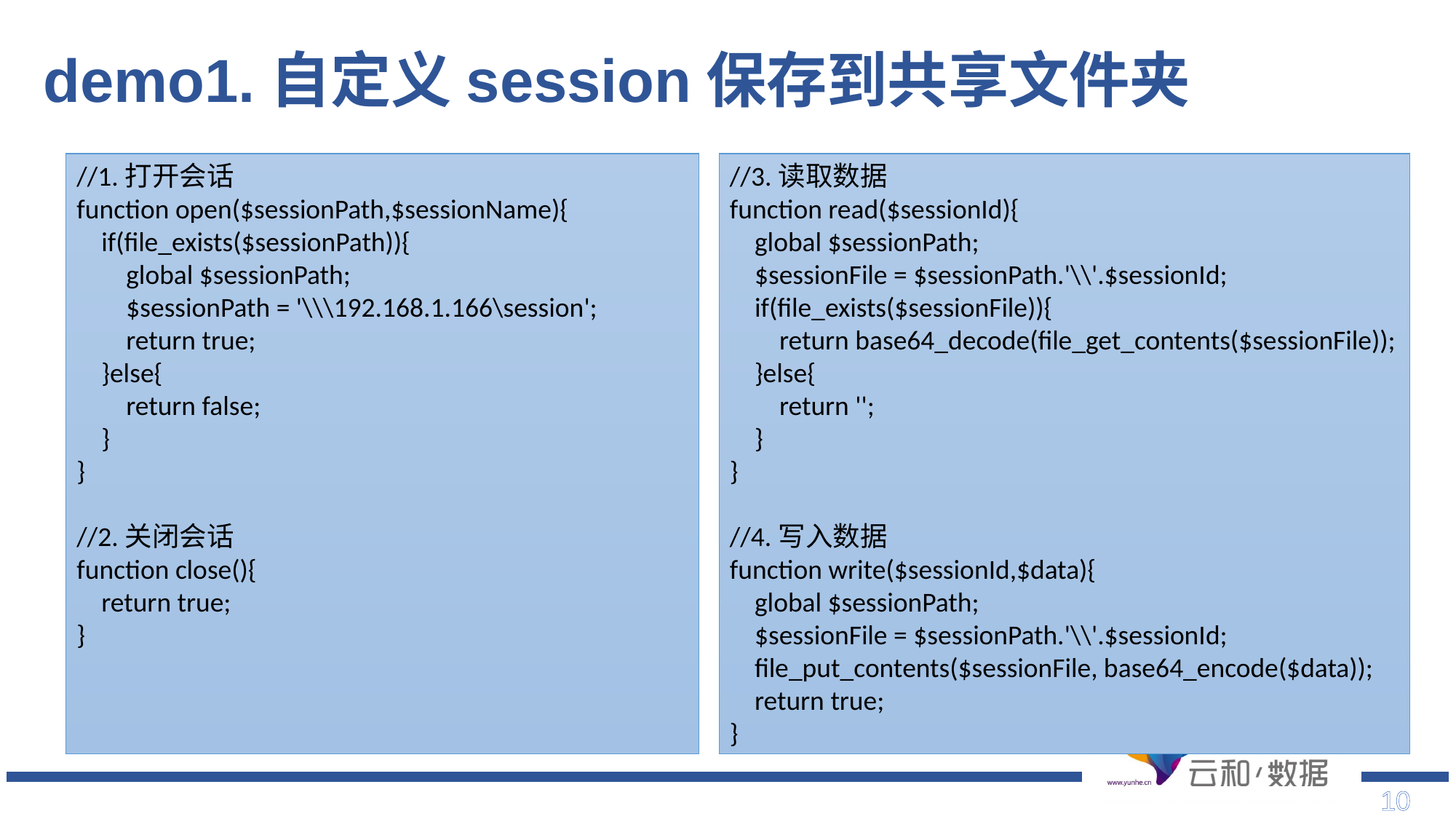

# demo1.自定义session保存到共享文件夹

//1.打开会话
function open($sessionPath,$sessionName){
    if(file_exists($sessionPath)){
        global $sessionPath;
        $sessionPath = '\\\192.168.1.166\session';
        return true;
    }else{
        return false;
    }
}

//2.关闭会话
function close(){
    return true;
}

//3.读取数据
function read($sessionId){
    global $sessionPath;
    $sessionFile = $sessionPath.'\\'.$sessionId;
    if(file_exists($sessionFile)){
        return base64_decode(file_get_contents($sessionFile));
    }else{
        return '';
    }
}

//4.写入数据
function write($sessionId,$data){
    global $sessionPath;
    $sessionFile = $sessionPath.'\\'.$sessionId;
    file_put_contents($sessionFile, base64_encode($data));
    return true;
}